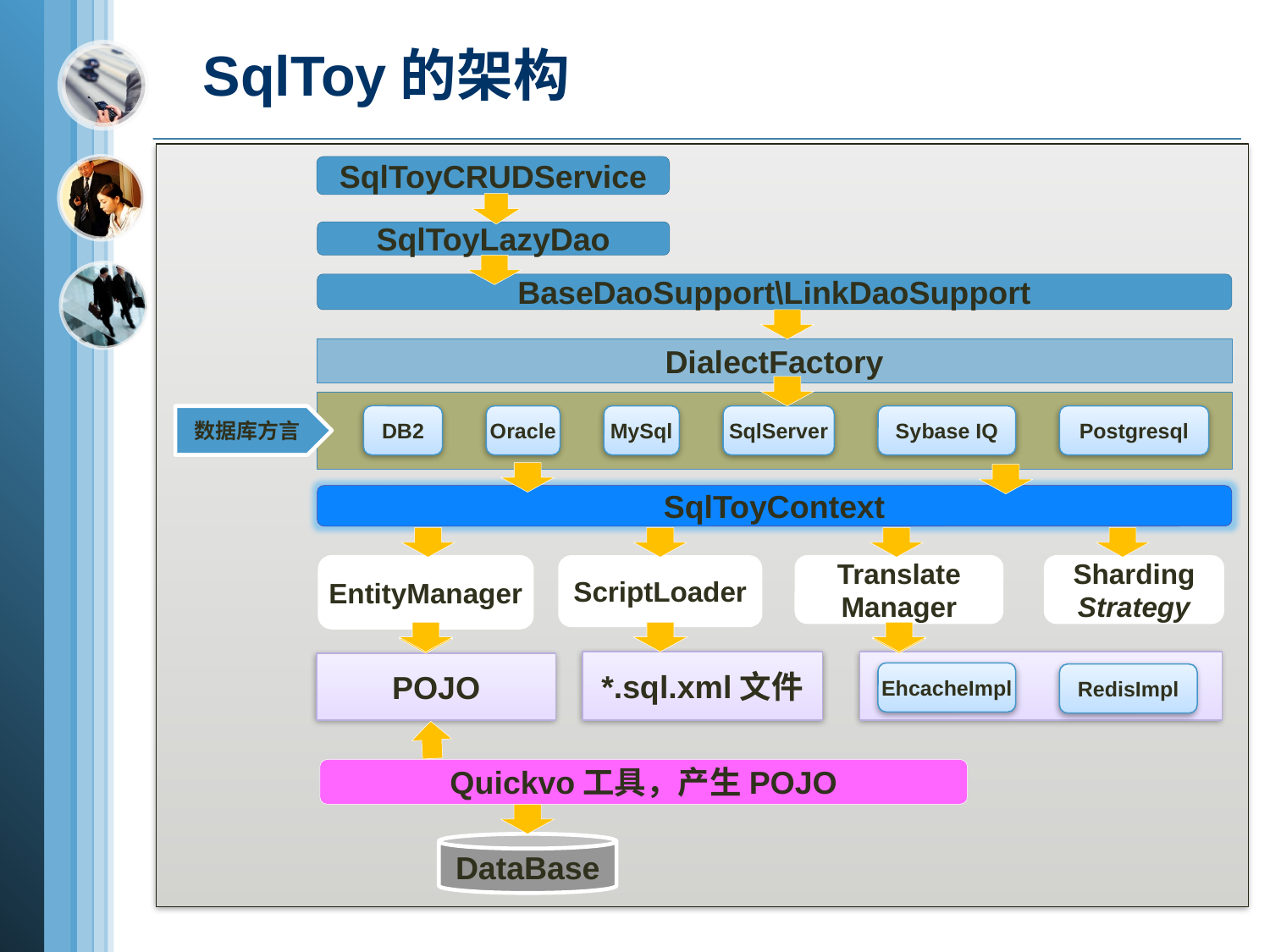

# SqlToy的架构

SqlToyCRUDService

SqlToyLazyDao

BaseDaoSupport\LinkDaoSupport

DialectFactory

DB2
Oracle
MySql
SqlServer
Sybase IQ
Postgresql
数据库方言

SqlToyContext

EntityManager
ScriptLoader
Translate
Manager
Sharding
Strategy

*.sql.xml文件

POJO
EhcacheImpl
RedisImpl

Quickvo工具，产生POJO

DataBase